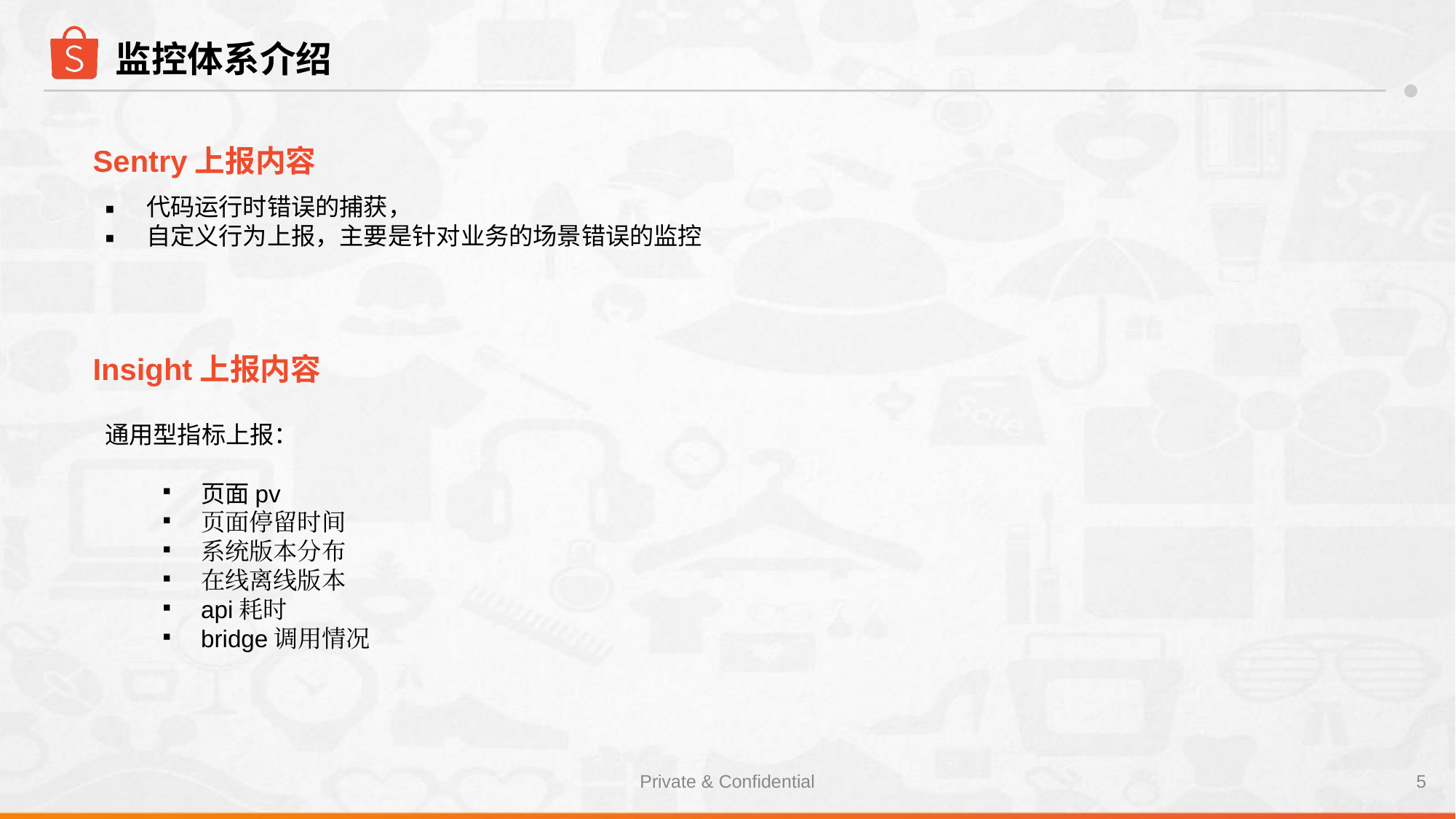

# 监控体系介绍
Sentry上报内容
代码运行时错误的捕获，
自定义行为上报，主要是针对业务的场景错误的监控
Insight上报内容
通用型指标上报：

页面pv
页面停留时间
系统版本分布
在线离线版本
api耗时
bridge调用情况
Private & Confidential
5